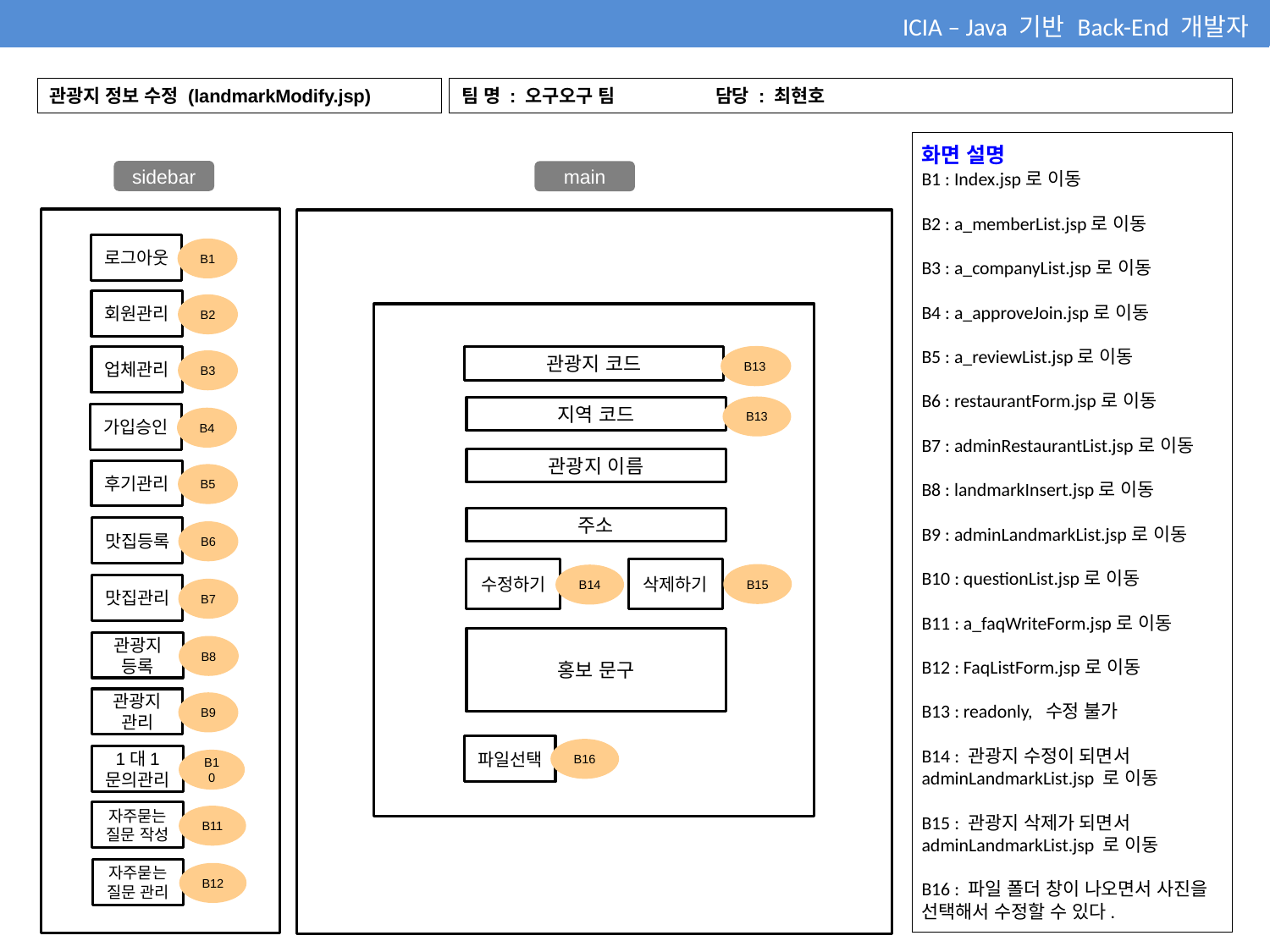

ICIA – Java 기반 Back-End 개발자
관광지 정보 수정 (landmarkModify.jsp)
팀 명 : 오구오구 팀	담당 : 최현호
화면 설명
B1 : Index.jsp로 이동

B2 : a_memberList.jsp로 이동

B3 : a_companyList.jsp로 이동

B4 : a_approveJoin.jsp로 이동

B5 : a_reviewList.jsp로 이동

B6 : restaurantForm.jsp로 이동

B7 : adminRestaurantList.jsp로 이동

B8 : landmarkInsert.jsp로 이동

B9 : adminLandmarkList.jsp로 이동

B10 : questionList.jsp로 이동

B11 : a_faqWriteForm.jsp로 이동

B12 : FaqListForm.jsp로 이동

B13 : readonly,  수정 불가

B14 : 관광지 수정이 되면서 adminLandmarkList.jsp 로 이동

B15 : 관광지 삭제가 되면서 adminLandmarkList.jsp 로 이동

B16 : 파일 폴더 창이 나오면서 사진을 선택해서 수정할 수 있다.

sidebar
main

로그아웃
B1
회원관리
B2

B13
B13
업체관리
관광지 코드
B3
B13
지역 코드
가입승인
B4
관광지 이름
후기관리
B5
주소
맛집등록
B6
수정하기
삭제하기
B15
B14
맛집관리
B7
홍보 문구
관광지
등록
B8
관광지 관리
B9
파일선택
B16
1대1
문의관리
B10
자주묻는질문 작성
B11
자주묻는질문 관리
B12